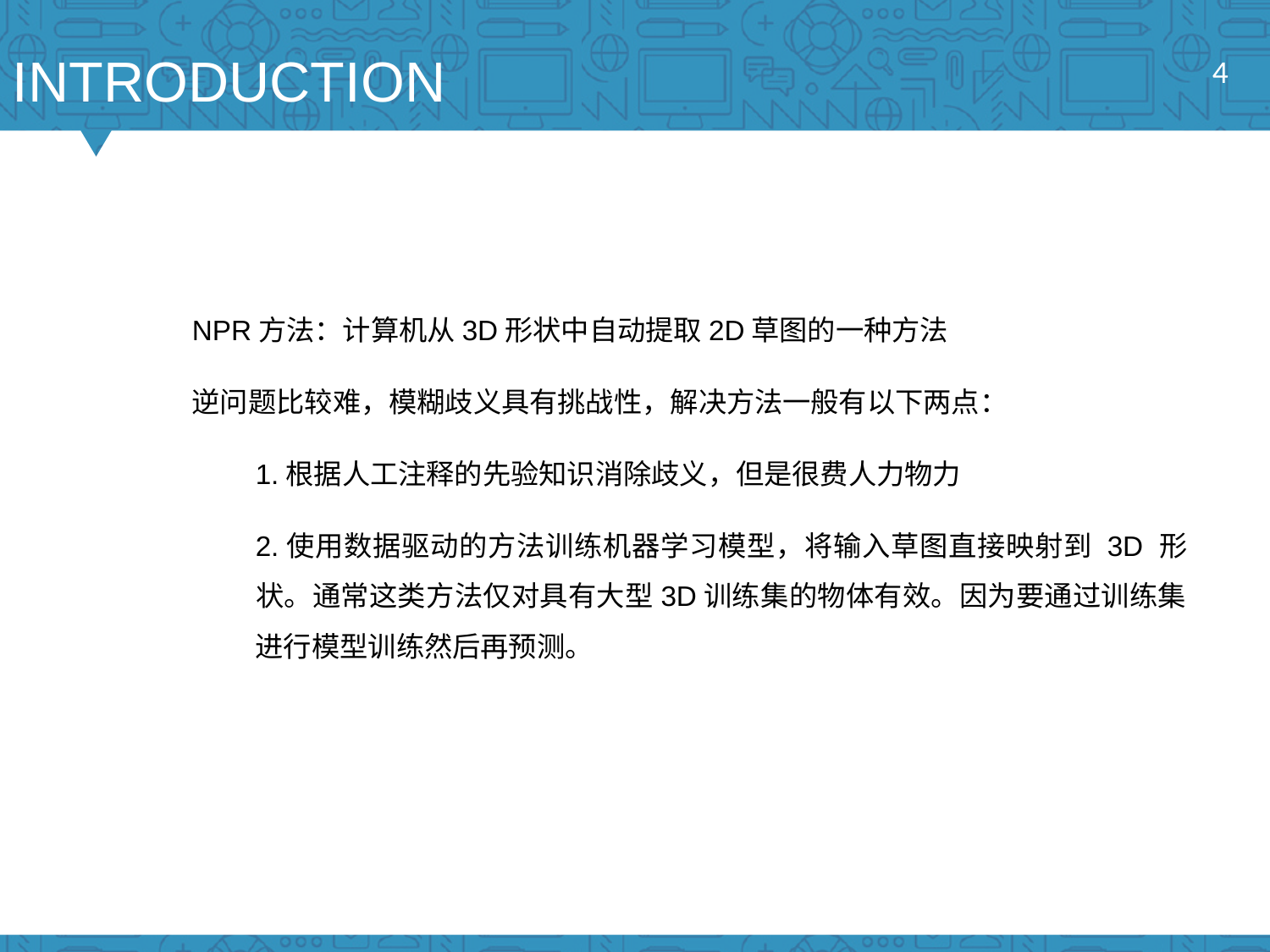

INTRODUCTION
4
NPR方法：计算机从3D形状中自动提取2D草图的一种方法
逆问题比较难，模糊歧义具有挑战性，解决方法一般有以下两点：
	1.根据人工注释的先验知识消除歧义，但是很费人力物力
	2.使用数据驱动的方法训练机器学习模型，将输入草图直接映射到 3D 形	状。通常这类方法仅对具有大型3D训练集的物体有效。因为要通过训练集	进行模型训练然后再预测。